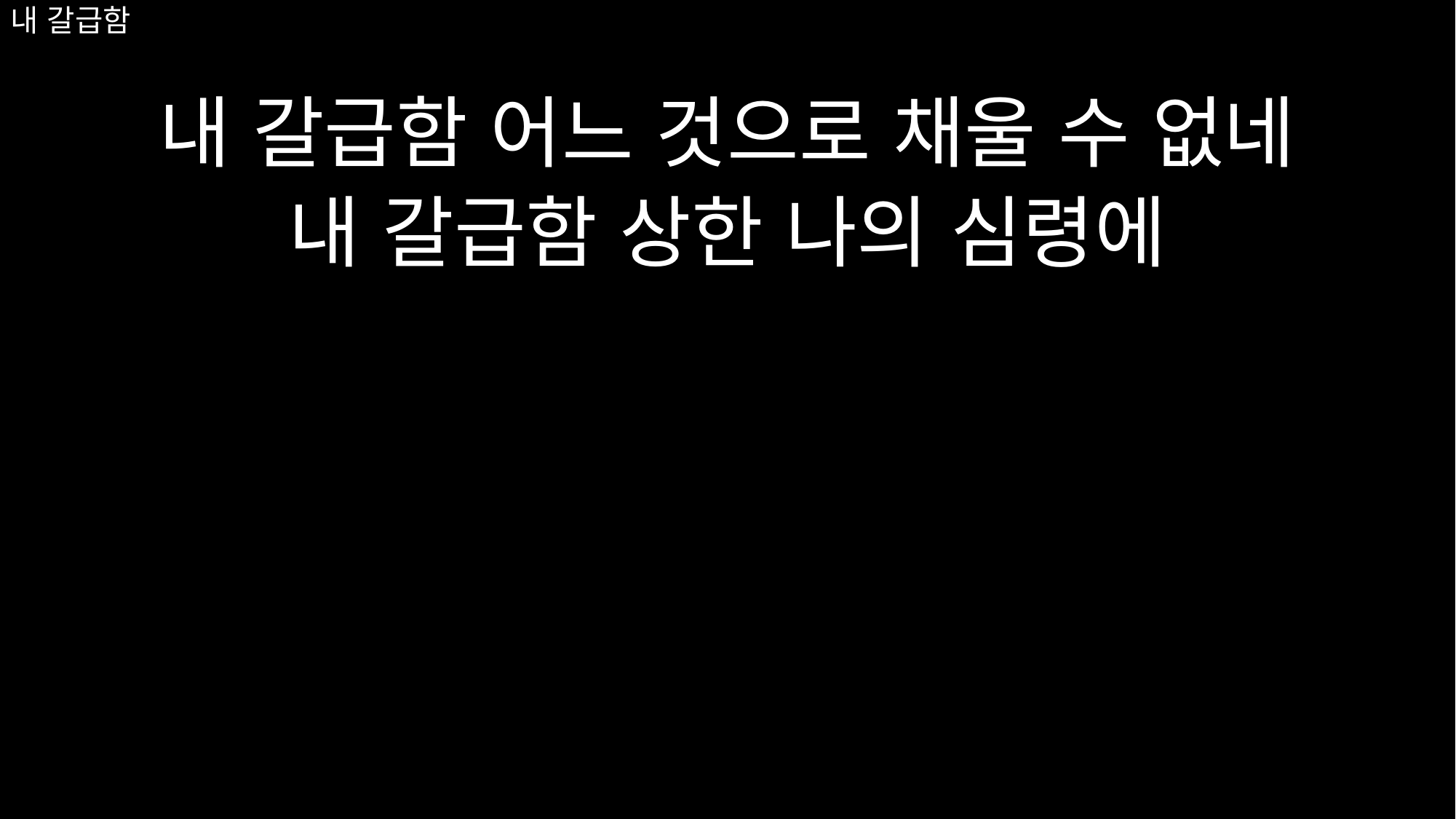

# 내 갈급함
내 갈급함 어느 것으로 채울 수 없네
내 갈급함 상한 나의 심령에